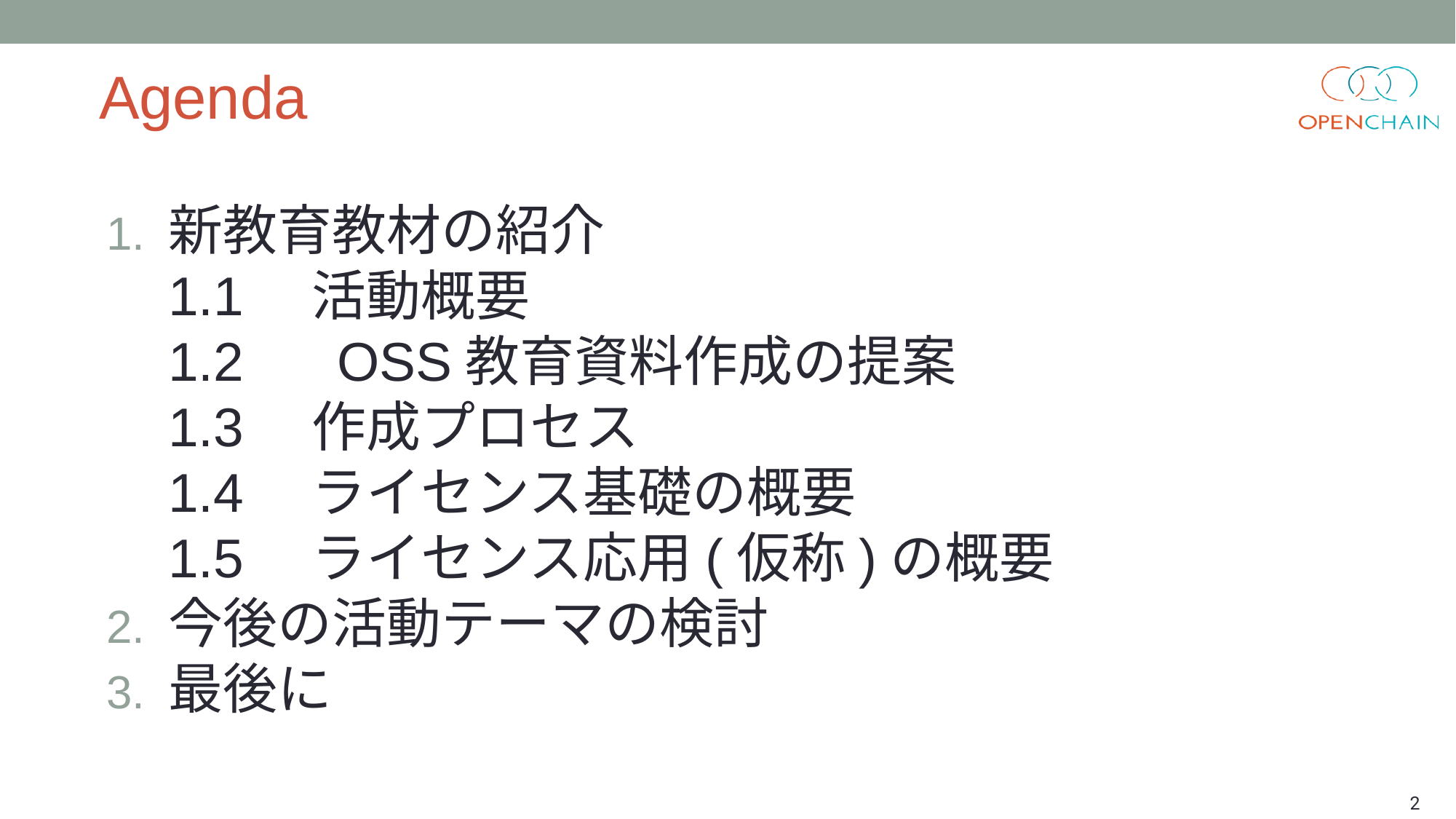

# Agenda
新教育教材の紹介
1.1　活動概要
1.2　 OSS教育資料作成の提案
1.3　作成プロセス
1.4　ライセンス基礎の概要
1.5　ライセンス応用(仮称)の概要
今後の活動テーマの検討
最後に
2